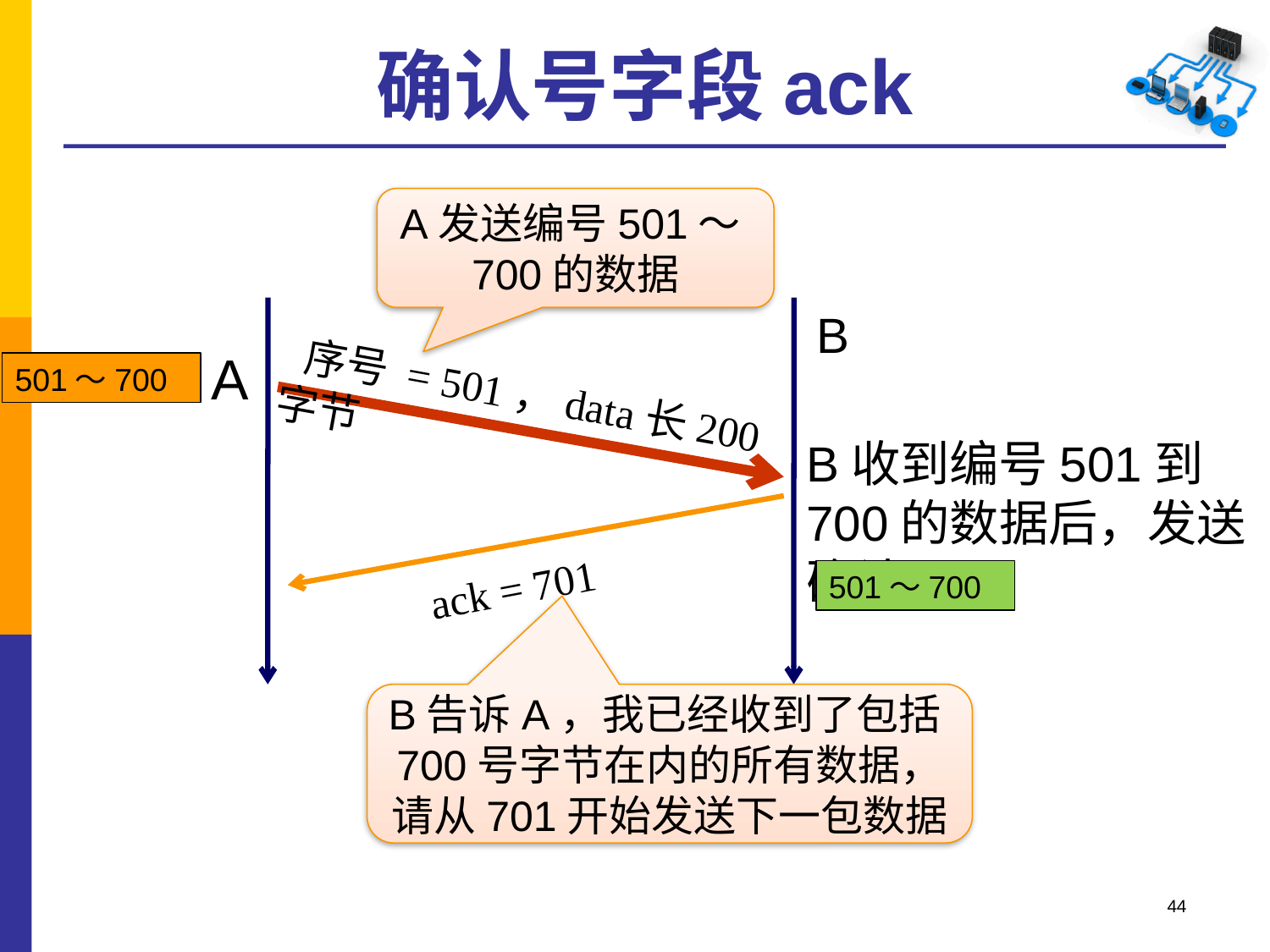

# 确认号字段ack
A发送编号501～700的数据
B
A
501～700
 序号 = 501，data长200字节
B收到编号501到700的数据后，发送确认
            ack = 701
501～700
B告诉A，我已经收到了包括700号字节在内的所有数据，请从701开始发送下一包数据
44